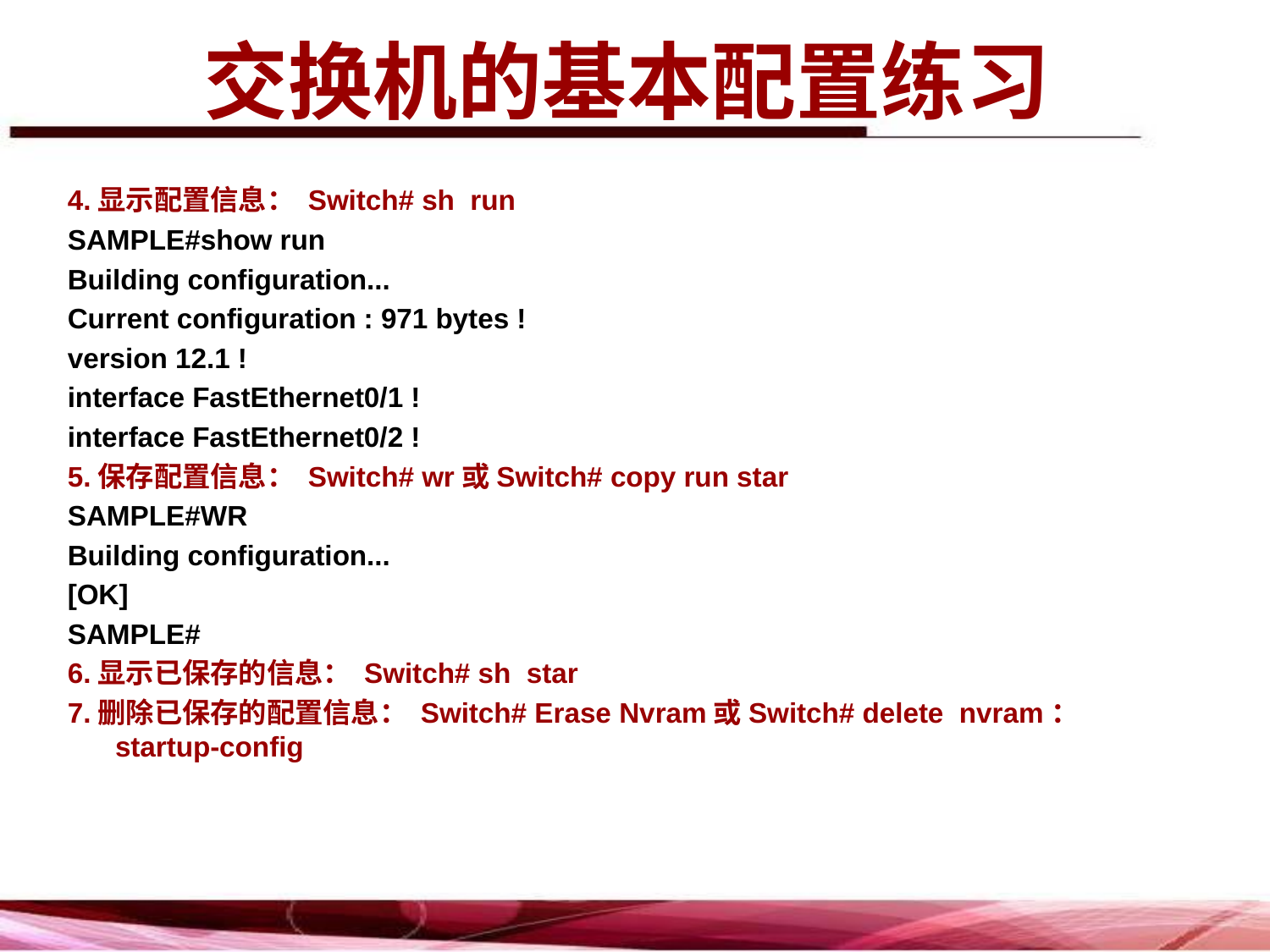

# 交换机的基本配置练习
4.显示配置信息： Switch# sh  run
SAMPLE#show run
Building configuration...
Current configuration : 971 bytes !
version 12.1 !
interface FastEthernet0/1 !
interface FastEthernet0/2 !
5.保存配置信息： Switch# wr或Switch# copy run star
SAMPLE#WR
Building configuration...
[OK]
SAMPLE#
6.显示已保存的信息： Switch# sh  star
7.删除已保存的配置信息： Switch# Erase Nvram或Switch# delete  nvram：startup-config